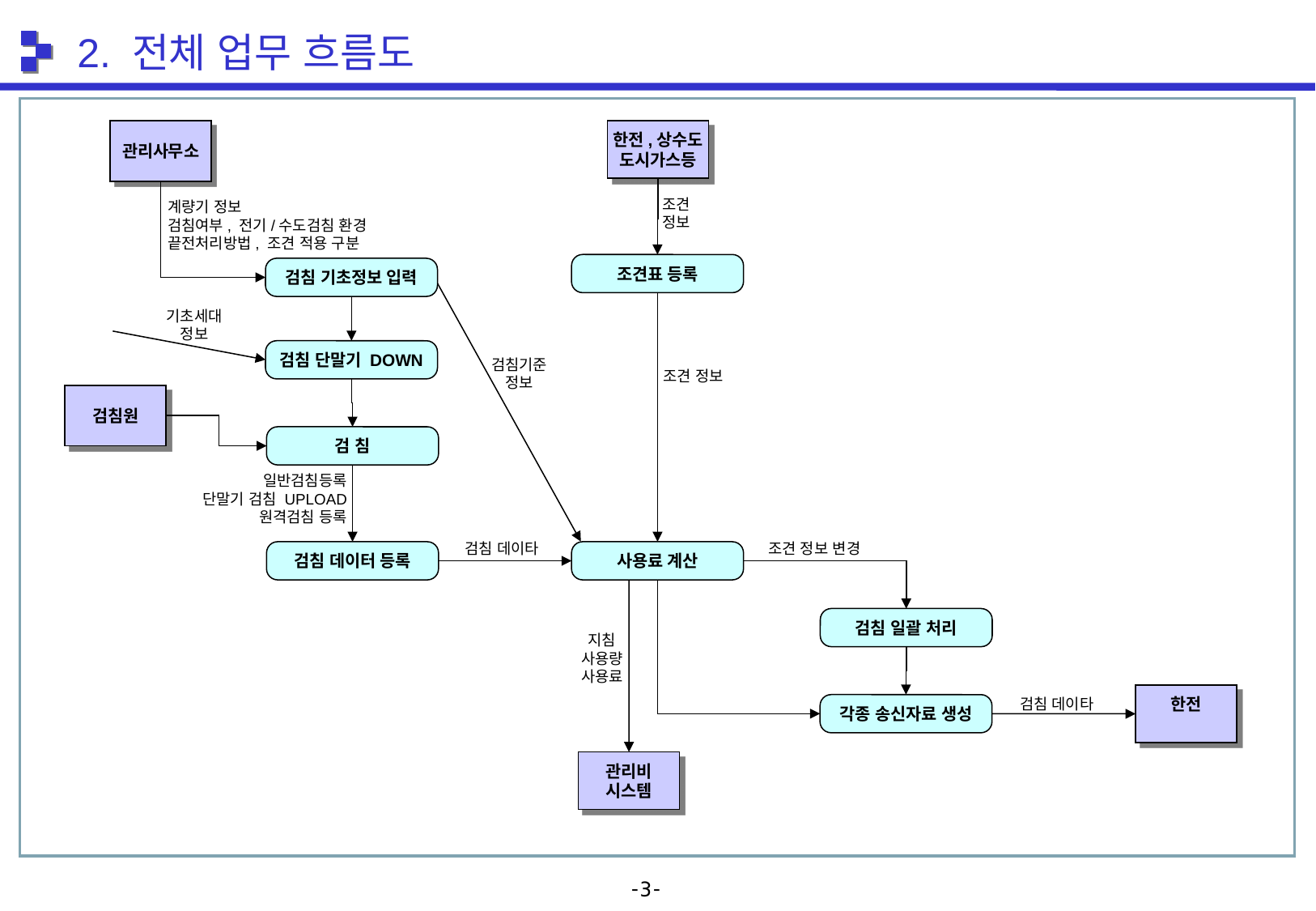

2. 전체 업무 흐름도

관리사무소
한전,상수도
도시가스등
조견
정보
계량기 정보
검침여부, 전기/수도검침 환경
끝전처리방법, 조견 적용 구분
조견표 등록
검침 기초정보 입력

기초세대
정보

검침 단말기 DOWN
검침기준
정보
조견 정보
검침원
검 침
일반검침등록
단말기 검침 UPLOAD
원격검침 등록
검침 데이타
조견 정보 변경
검침 데이터 등록
사용료 계산

검침 일괄 처리
지침
사용량
사용료
한전

검침 데이타
각종 송신자료 생성
관리비
시스템